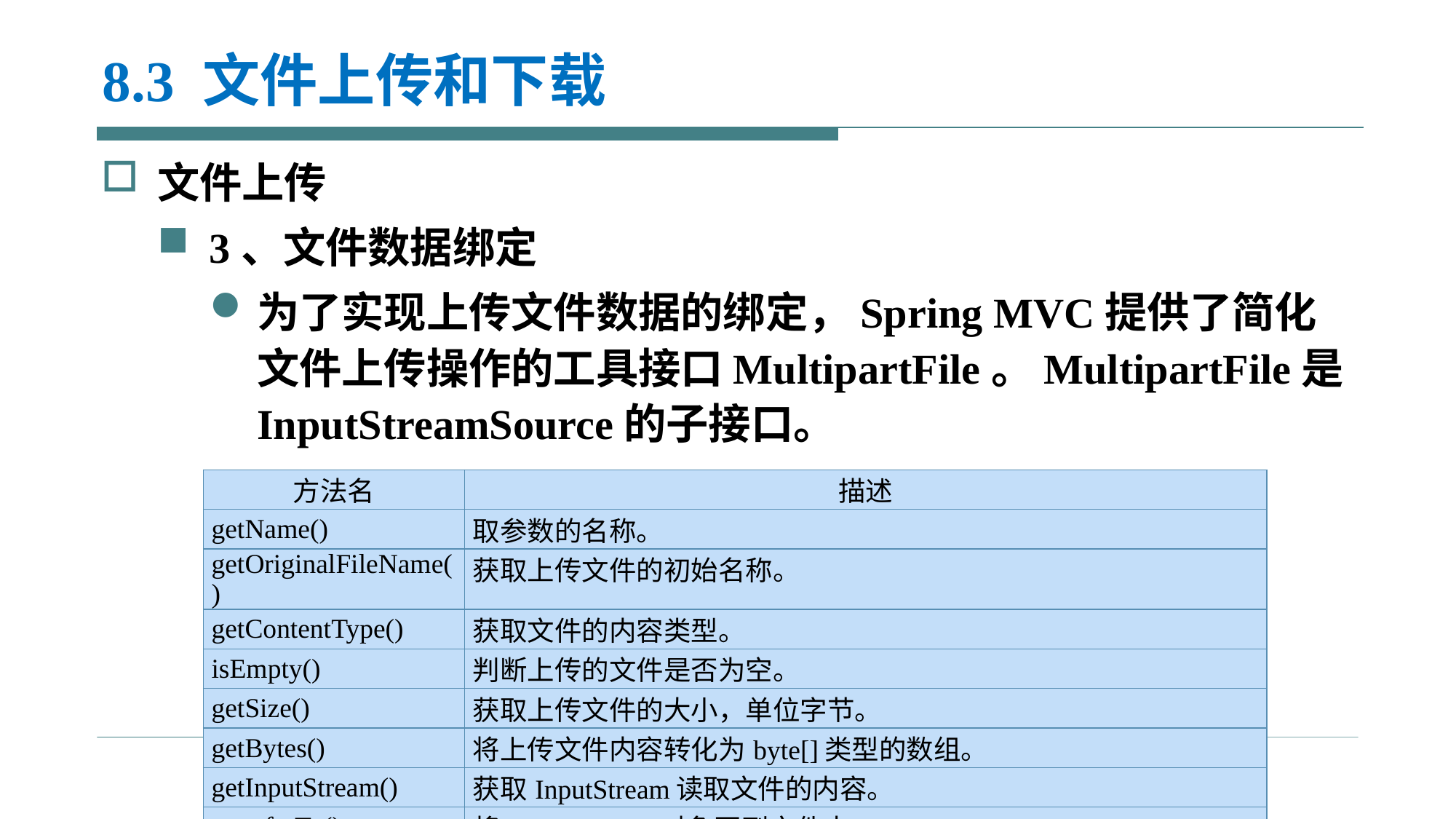

# 8.3 文件上传和下载
文件上传
3、文件数据绑定
为了实现上传文件数据的绑定，Spring MVC提供了简化文件上传操作的工具接口MultipartFile。MultipartFile是InputStreamSource的子接口。
| 方法名 | 描述 |
| --- | --- |
| getName() | 取参数的名称。 |
| getOriginalFileName() | 获取上传文件的初始名称。 |
| getContentType() | 获取文件的内容类型。 |
| isEmpty() | 判断上传的文件是否为空。 |
| getSize() | 获取上传文件的大小，单位字节。 |
| getBytes() | 将上传文件内容转化为byte[]类型的数组。 |
| getInputStream() | 获取InputStream读取文件的内容。 |
| transferTo() | 将MultipartFile对象写到文件中。 |
19